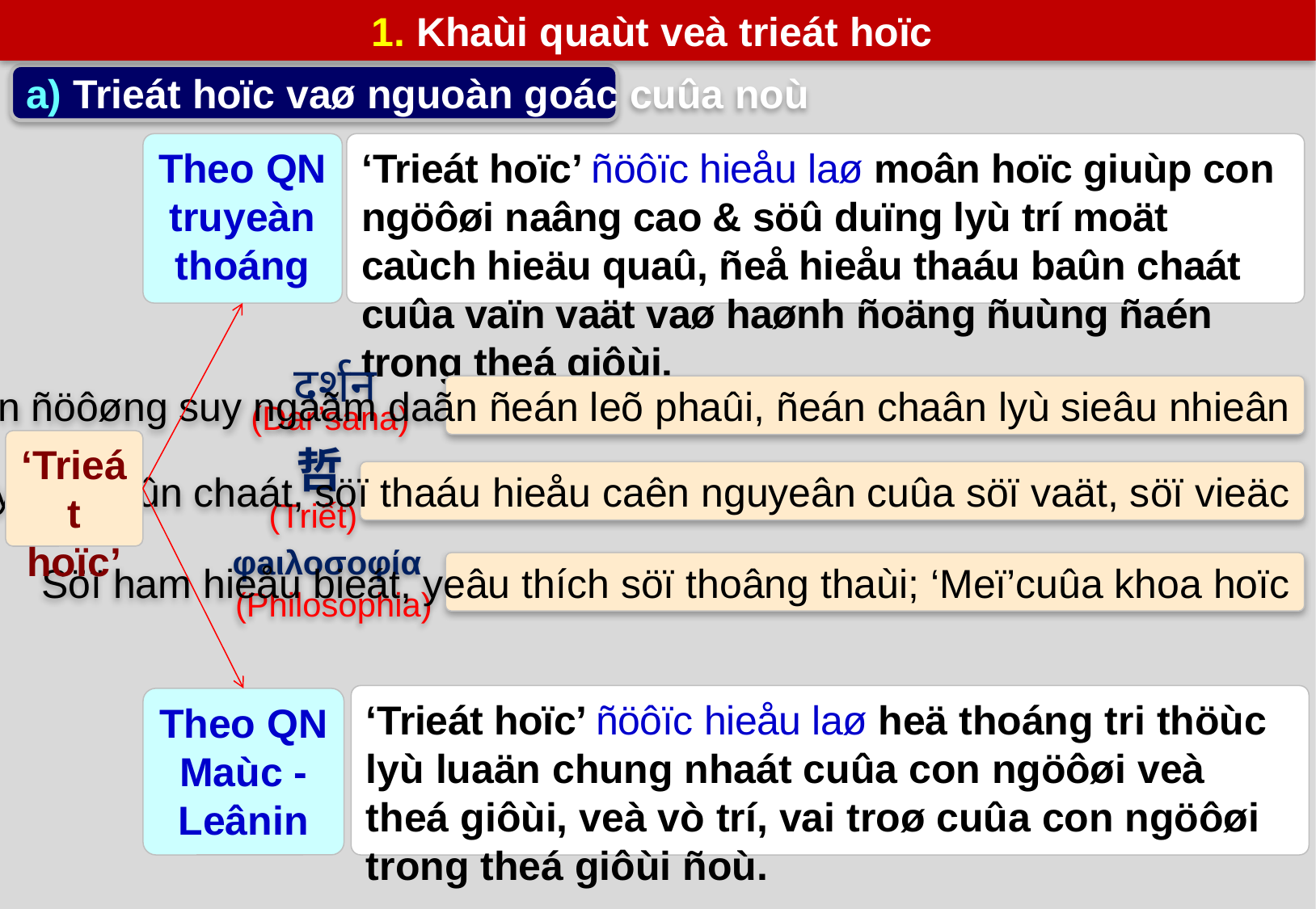

1. Khaùi quaùt veà trieát hoïc
a) Trieát hoïc vaø nguoàn goác cuûa noù
Theo QN truyeàn thoáng
‘Trieát hoïc’ ñöôïc hieåu laø moân hoïc giuùp con ngöôøi naâng cao & söû duïng lyù trí moät caùch hieäu quaû, ñeå hieåu thaáu baûn chaát cuûa vaïn vaät vaø haønh ñoäng ñuùng ñaén trong theá giôùi.
दर्शन
(Dar’sana)
Con ñöôøng suy ngaãm daãn ñeán leõ phaûi, ñeán chaân lyù sieâu nhieân
‘Trieát hoïc’
哲
(Triết)
Söï truy tìm baûn chaát, söï thaáu hieåu caên nguyeân cuûa söï vaät, söï vieäc
φaιλοσοφία
(Philosophia)
Söï ham hieåu bieát, yeâu thích söï thoâng thaùi; ‘Meï’cuûa khoa hoïc
‘Trieát hoïc’ ñöôïc hieåu laø heä thoáng tri thöùc lyù luaän chung nhaát cuûa con ngöôøi veà theá giôùi, veà vò trí, vai troø cuûa con ngöôøi trong theá giôùi ñoù.
Theo QN Maùc - Leânin